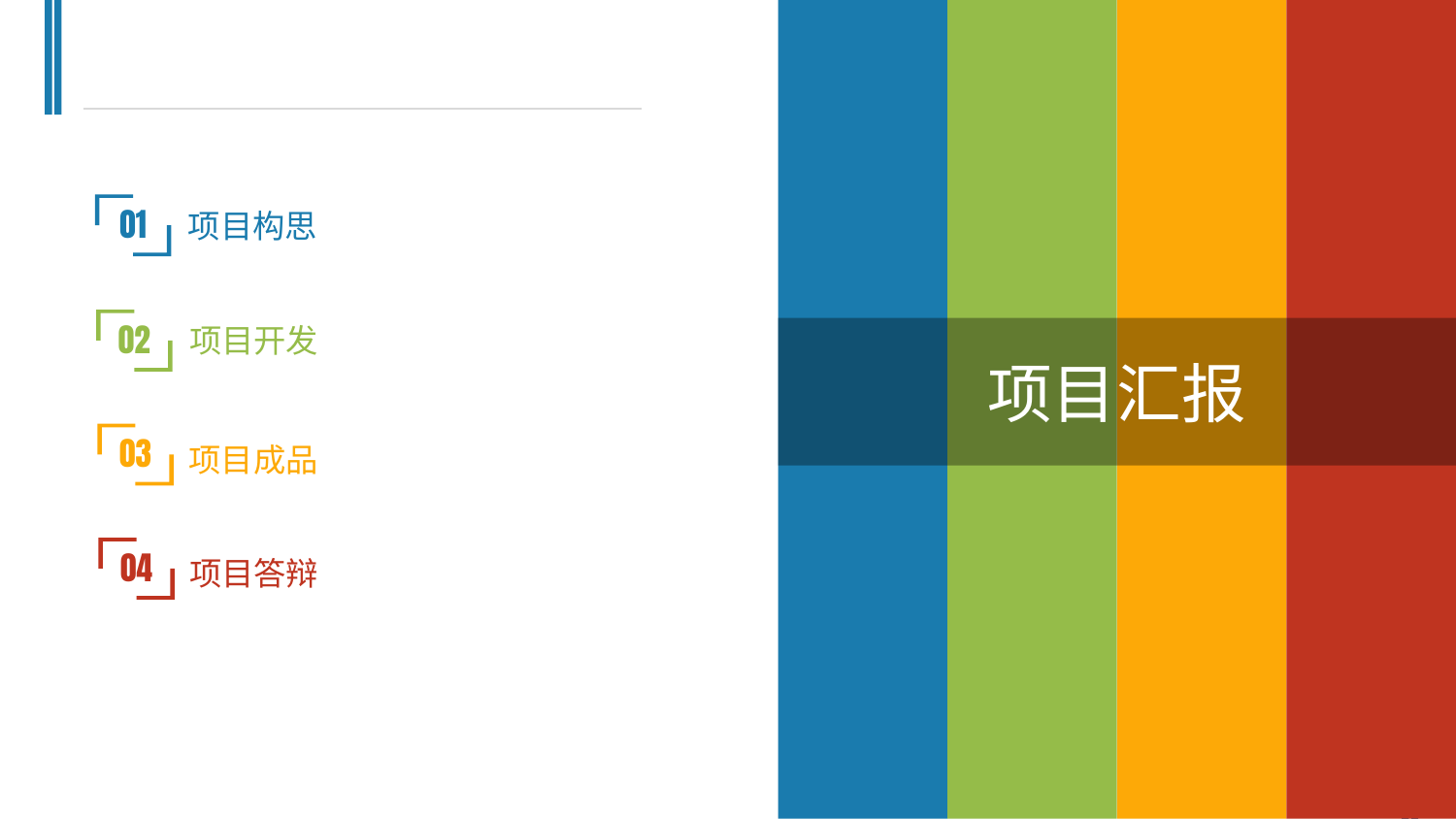

01
项目构思
02
项目开发
项目汇报
03
项目成品
04
项目答辩